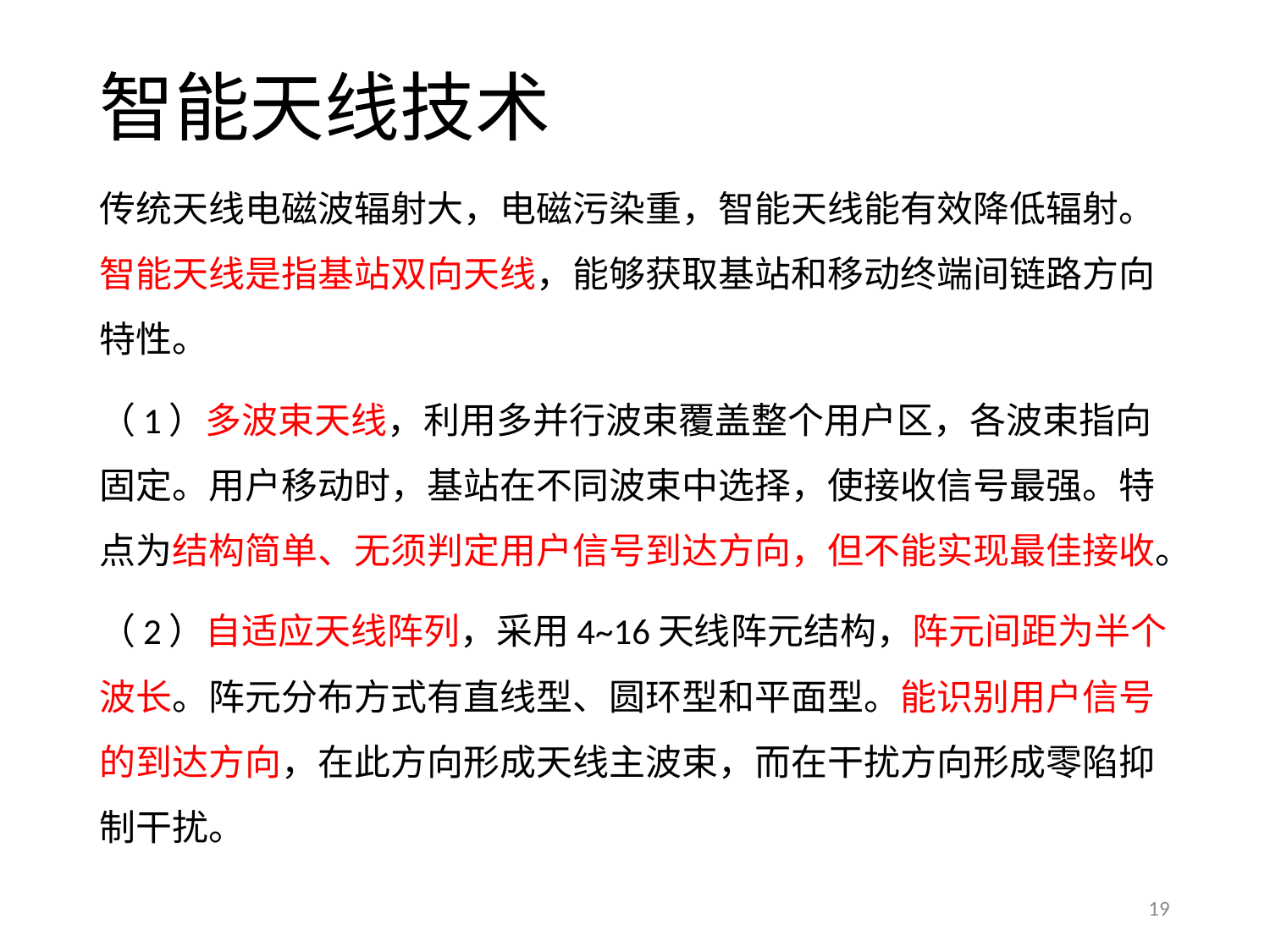

19
# 智能天线技术
传统天线电磁波辐射大，电磁污染重，智能天线能有效降低辐射。智能天线是指基站双向天线，能够获取基站和移动终端间链路方向特性。
（1）多波束天线，利用多并行波束覆盖整个用户区，各波束指向固定。用户移动时，基站在不同波束中选择，使接收信号最强。特点为结构简单、无须判定用户信号到达方向，但不能实现最佳接收。
（2）自适应天线阵列，采用4~16天线阵元结构，阵元间距为半个波长。阵元分布方式有直线型、圆环型和平面型。能识别用户信号的到达方向，在此方向形成天线主波束，而在干扰方向形成零陷抑制干扰。